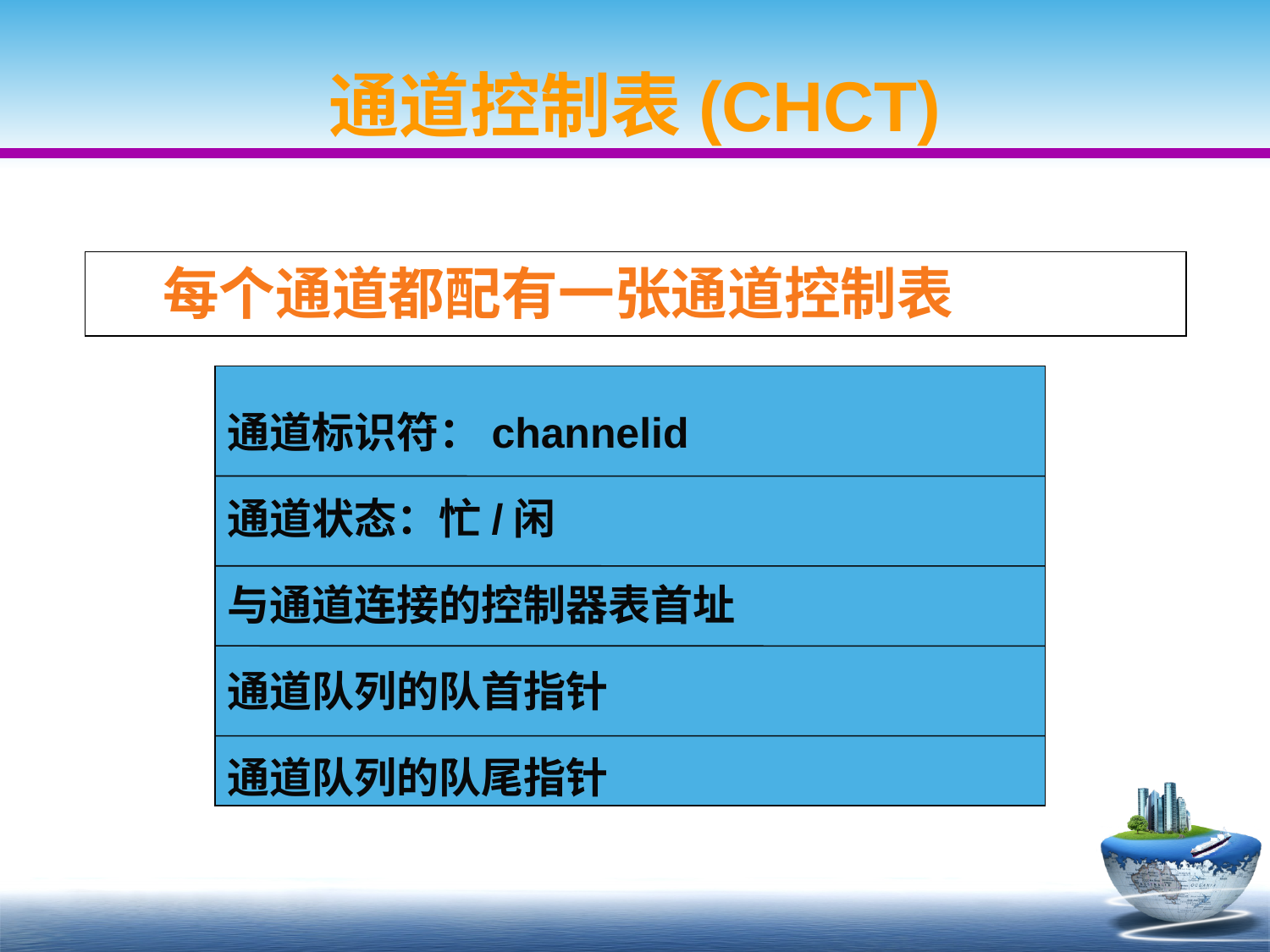

# 通道控制表(CHCT)

    每个通道都配有一张通道控制表
通道标识符：channelid
通道状态：忙/闲
与通道连接的控制器表首址
通道队列的队首指针
通道队列的队尾指针